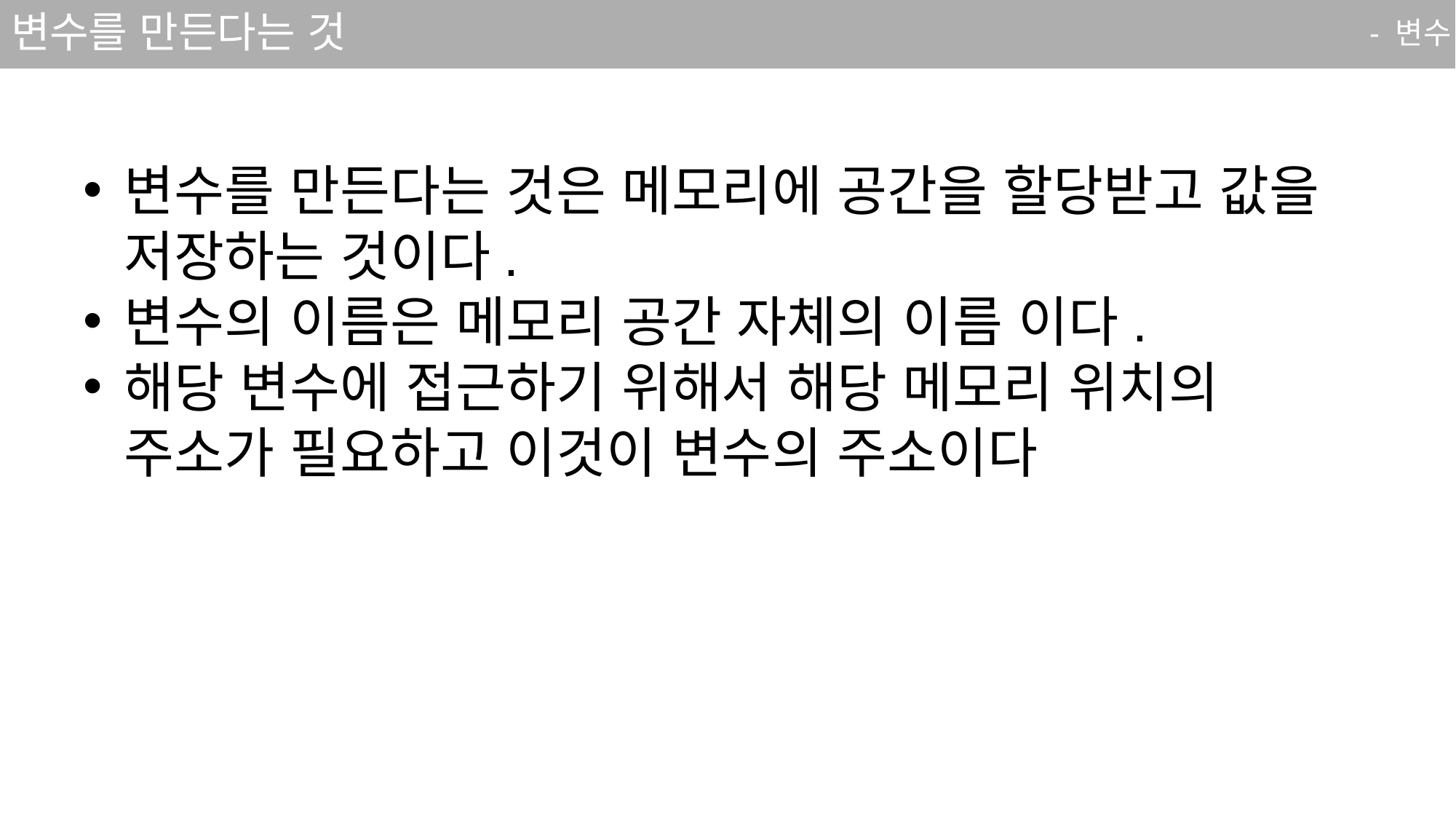

# 변수를 만든다는 것
- 변수
변수를 만든다는 것은 메모리에 공간을 할당받고 값을 저장하는 것이다.
변수의 이름은 메모리 공간 자체의 이름 이다.
해당 변수에 접근하기 위해서 해당 메모리 위치의 주소가 필요하고 이것이 변수의 주소이다